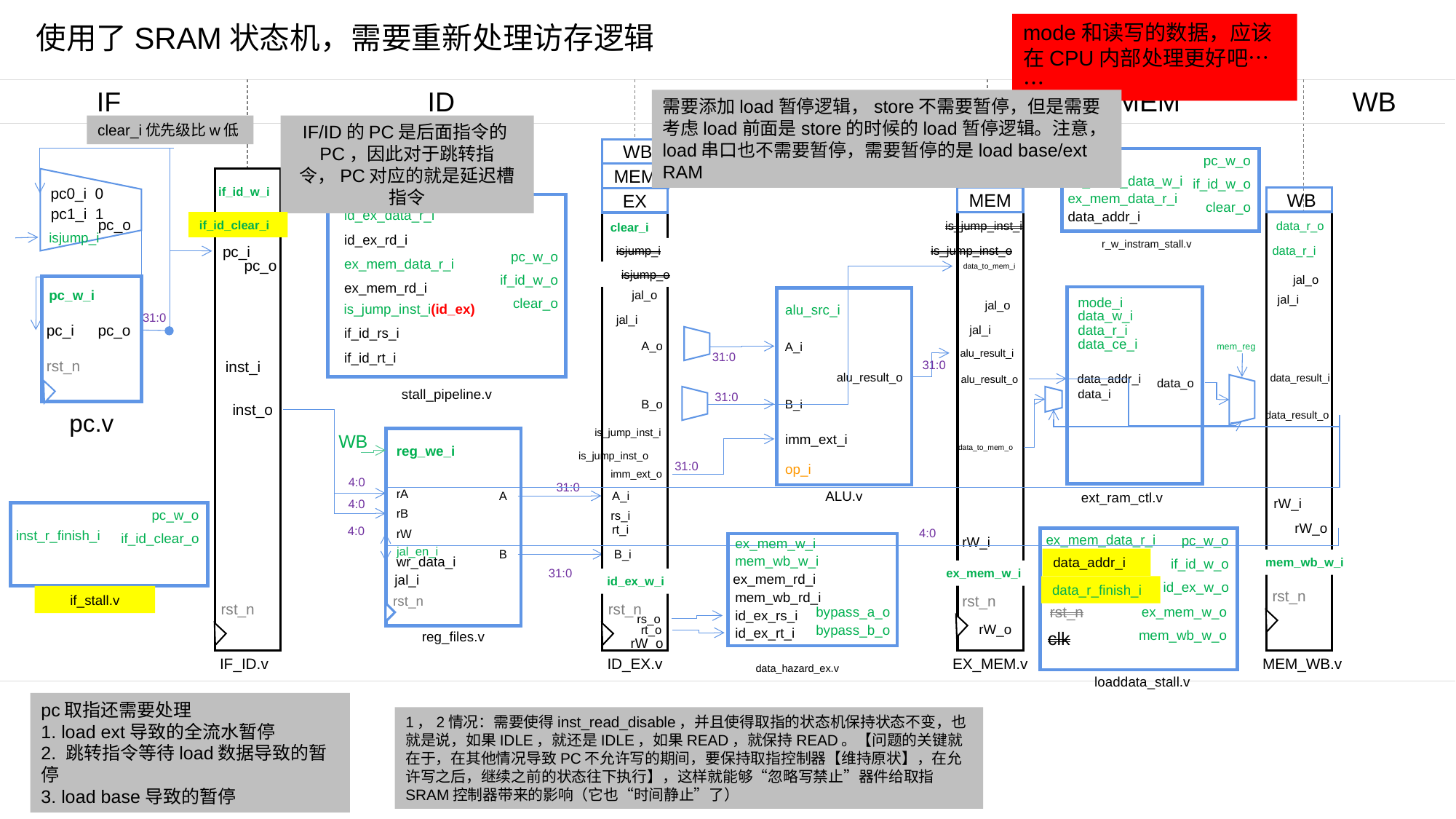

使用了SRAM状态机，需要重新处理访存逻辑
mode和读写的数据，应该在CPU内部处理更好吧……
IF
ID
EX
MEM
WB
需要添加load暂停逻辑，store不需要暂停，但是需要考虑load前面是store的时候的load暂停逻辑。注意，load串口也不需要暂停，需要暂停的是load base/ext RAM
clear_i优先级比w低
IF/ID的PC是后面指令的PC，因此对于跳转指令，PC对应的就是延迟槽指令
WB

pc_w_o

WB

MEM

ex_mem_data_w_i

if_id_w_o
pc0_i  0
if_id_w_i
WB

MEM
EX

ex_mem_data_r_i

clear_o

pc1_i  1
id_ex_data_r_i
data_addr_i
pc_o
if_id_clear_i

is_jump_inst_i
data_r_o
clear_i
isjump_i
id_ex_rd_i
r_w_instram_stall.v
pc_i
data_r_i
isjump_i
is_jump_inst_o
pc_w_o
ex_mem_data_r_i
pc_o
data_to_mem_i
isjump_o
if_id_w_o
jal_o
ex_mem_rd_i

pc_w_i
jal_o
jal_i

mode_i
clear_o
jal_o
is_jump_inst_i(id_ex)
alu_src_i
data_w_i
31:0
jal_i
pc_i
pc_o
data_r_i
jal_i
if_id_rs_i

data_ce_i

A_o
A_i
mem_reg
alu_result_i
if_id_rt_i
31:0
rst_n
inst_i
31:0
alu_result_o
data_addr_i
data_result_i
alu_result_o
data_o
stall_pipeline.v
data_i

31:0

B_i
B_o
inst_o
pc.v
data_result_o
is_jump_inst_i
WB
imm_ext_i

reg_we_i
data_to_mem_o
is_jump_inst_o
31:0
op_i
imm_ext_o
4:0
31:0
rA
ALU.v
A
A_i
ext_ram_ctl.v
rW_i
4:0
rB
pc_w_o

rs_i
rW_o
rt_i
4:0
4:0
rW
inst_r_finish_i
if_id_clear_o
ex_mem_data_r_i
pc_w_o
rW_i

ex_mem_w_i

jal_en_i
B
B_i
mem_wb_w_i
wr_data_i
data_addr_i
mem_wb_w_i
if_id_w_o
31:0
ex_mem_w_i
ex_mem_rd_i
jal_i
id_ex_w_i
id_ex_w_o
data_r_finish_i
rst_n
mem_wb_rd_i
if_stall.v
rst_n
rst_n
rst_n
rst_n
rst_n
ex_mem_w_o
bypass_a_o
id_ex_rs_i

rs_o

rW_o
bypass_b_o
rt_o

id_ex_rt_i
mem_wb_w_o
clk
reg_files.v

rW_o
IF_ID.v
ID_EX.v
EX_MEM.v
MEM_WB.v
data_hazard_ex.v
loaddata_stall.v
pc取指还需要处理
1. load ext导致的全流水暂停
2. 跳转指令等待load数据导致的暂停
3. load base导致的暂停
1，2情况：需要使得inst_read_disable，并且使得取指的状态机保持状态不变，也就是说，如果IDLE，就还是IDLE，如果READ，就保持READ。【问题的关键就在于，在其他情况导致PC不允许写的期间，要保持取指控制器【维持原状】，在允许写之后，继续之前的状态往下执行】，这样就能够“忽略写禁止”器件给取指SRAM控制器带来的影响（它也“时间静止”了）